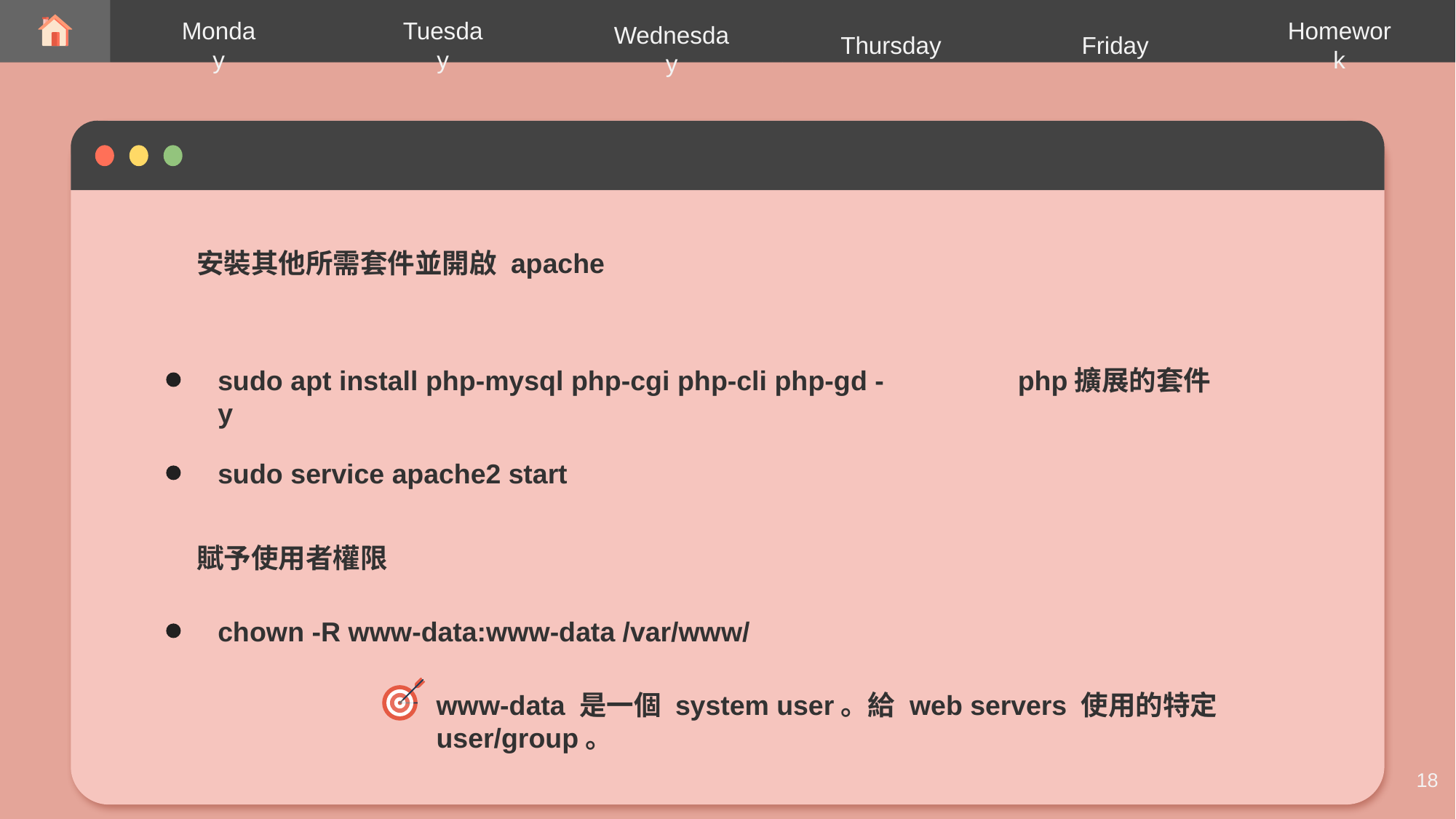

Thursday
Monday
Tuesday
Wednesday
Friday
Homework

安裝其他所需套件並開啟 apache
php擴展的套件
sudo apt install php-mysql php-cgi php-cli php-gd -y

sudo service apache2 start

賦予使用者權限
chown -R www-data:www-data /var/www/

www-data 是一個 system user。給 web servers 使用的特定 user/group。
18